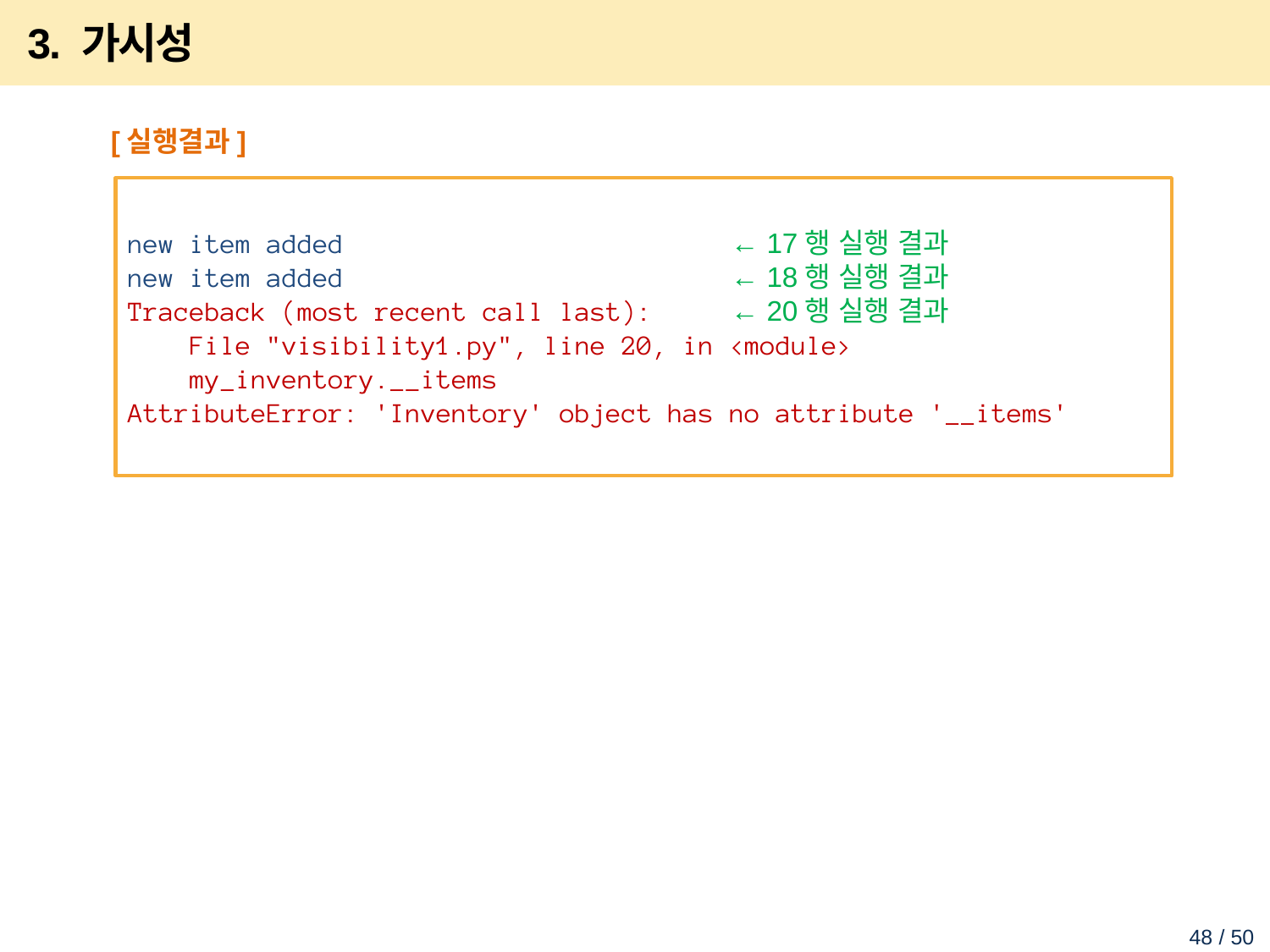

# 3. 가시성

[실행결과]
new item added                         ← 17행 실행 결과
new item added                         ← 18행 실행 결과
Traceback (most recent call last):     ← 20행 실행 결과
    File "visibility1.py", line 20, in <module>
    my_inventory.__items
AttributeError: 'Inventory' object has no attribute '__items'